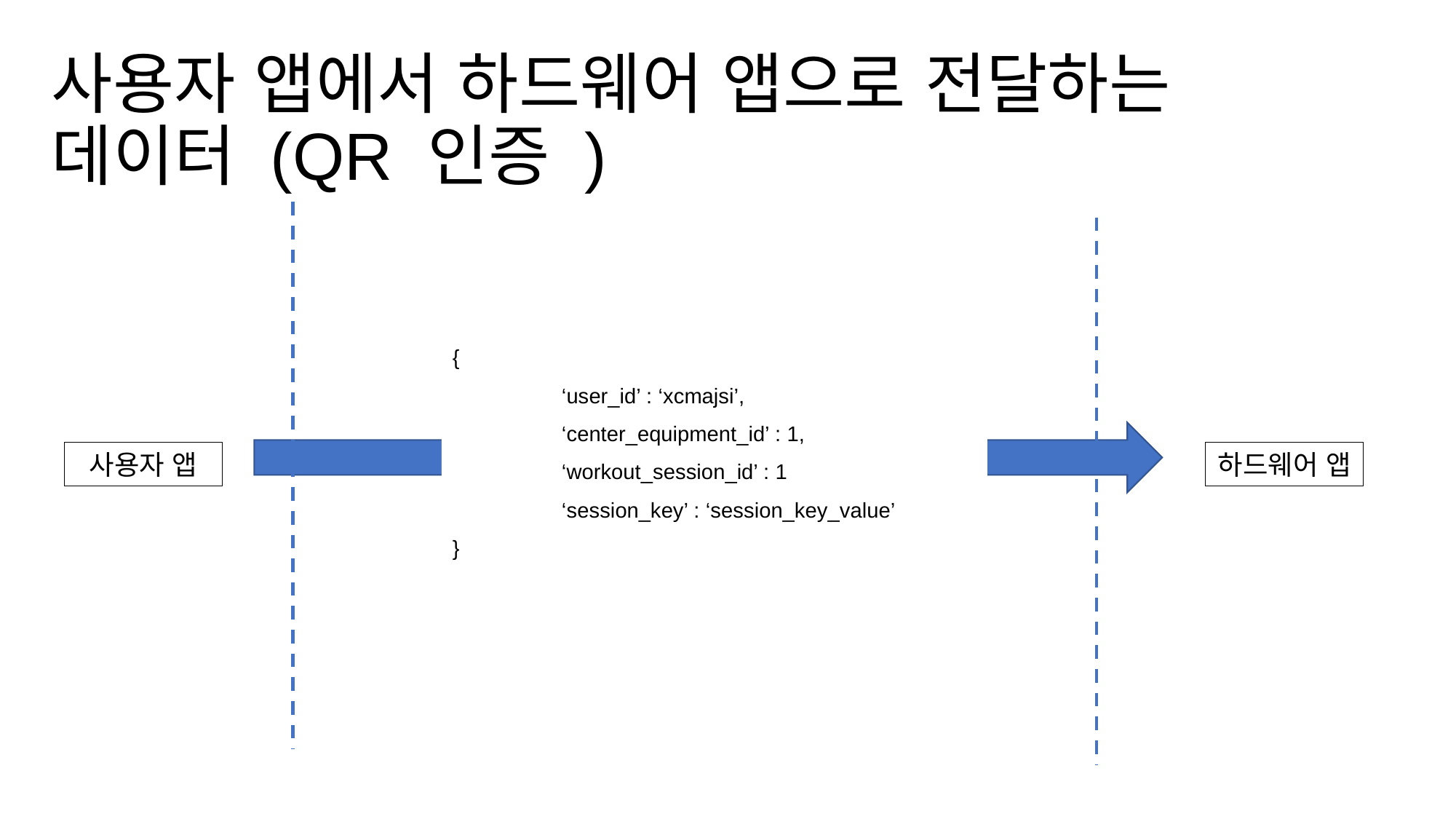

# 사용자 앱에서 하드웨어 앱으로 전달하는 데이터 (QR 인증 )
{
	‘user_id’ : ‘xcmajsi’,
	‘center_equipment_id’ : 1,
	‘workout_session_id’ : 1
	‘session_key’ : ‘session_key_value’
}

사용자 앱
하드웨어 앱